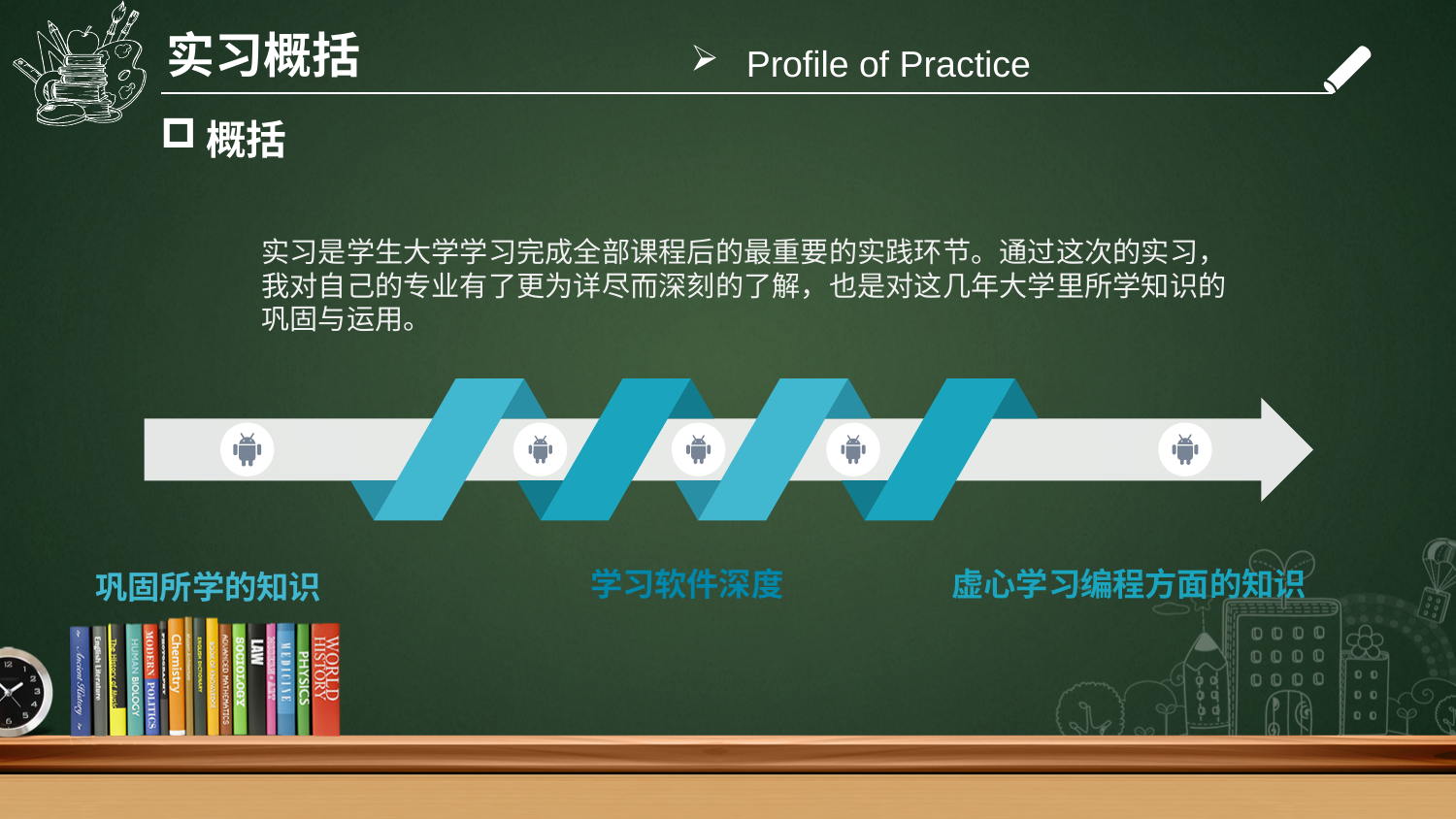

Profile of Practice
实习概括

概括

实习是学生大学学习完成全部课程后的最重要的实践环节。通过这次的实习，我对自己的专业有了更为详尽而深刻的了解，也是对这几年大学里所学知识的巩固与运用。

学习软件深度

虚心学习编程方面的知识

巩固所学的知识